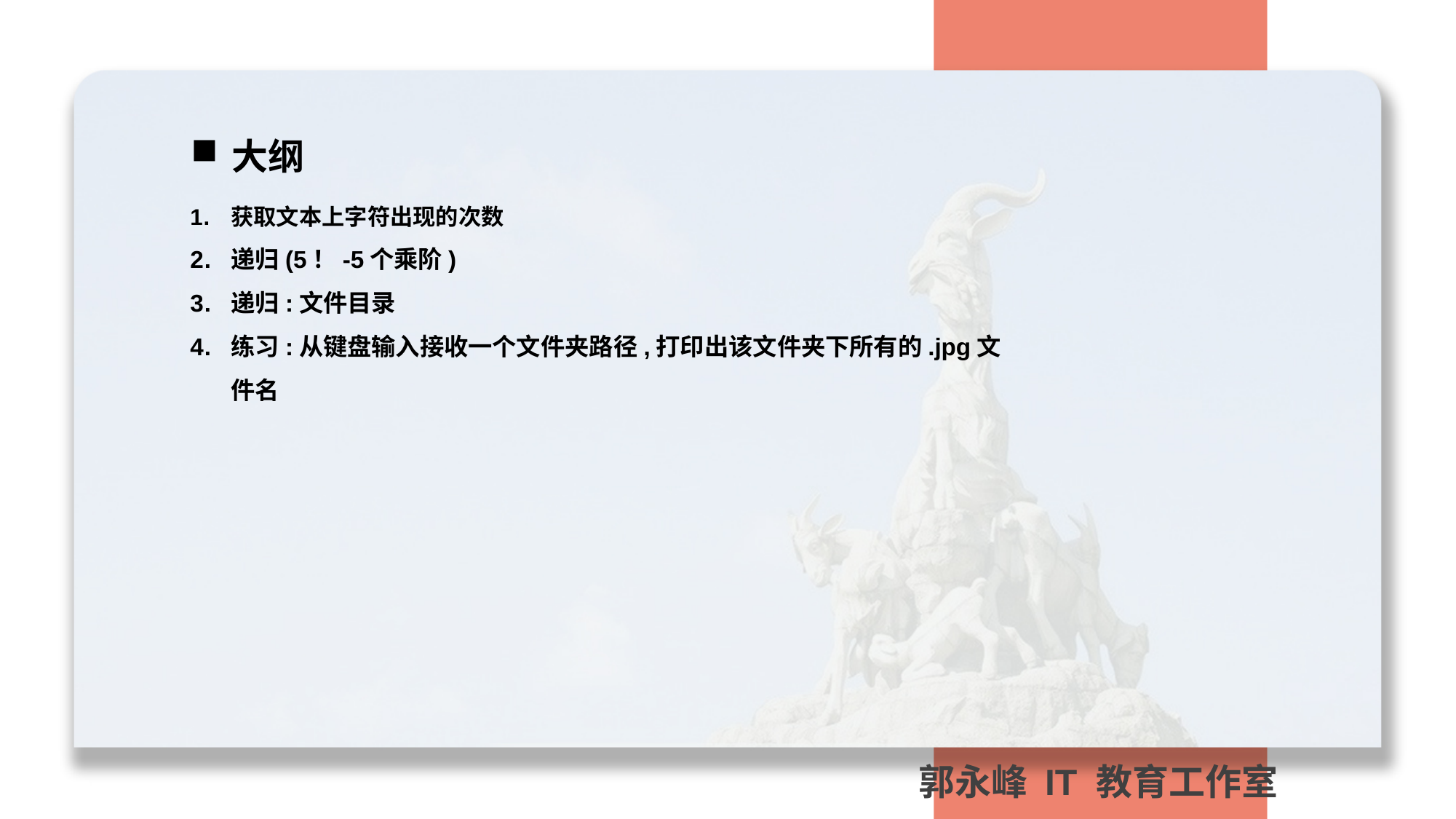

大纲
获取文本上字符出现的次数
递归(5！-5个乘阶)
递归:文件目录
练习:从键盘输入接收一个文件夹路径,打印出该文件夹下所有的.jpg文件名